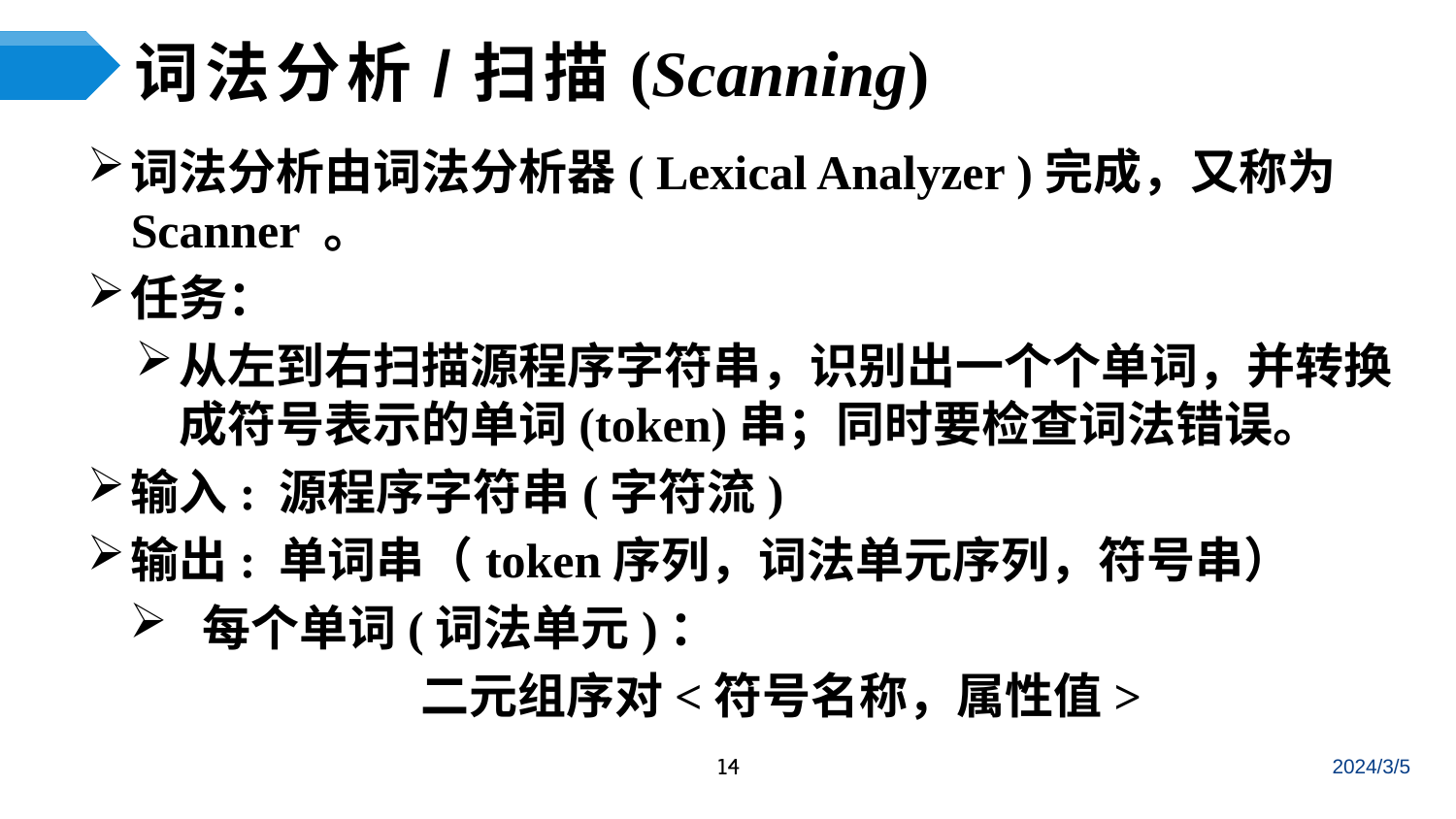

# 1、词法分析
词法分析/扫描(Scanning)
词法分析由词法分析器( Lexical Analyzer )完成，又称为Scanner 。
任务：
从左到右扫描源程序字符串，识别出一个个单词，并转换成符号表示的单词(token)串；同时要检查词法错误。
输入: 源程序字符串(字符流)
输出: 单词串（token序列，词法单元序列，符号串）
每个单词(词法单元)：
		二元组序对<符号名称，属性值>
14
2024/3/5